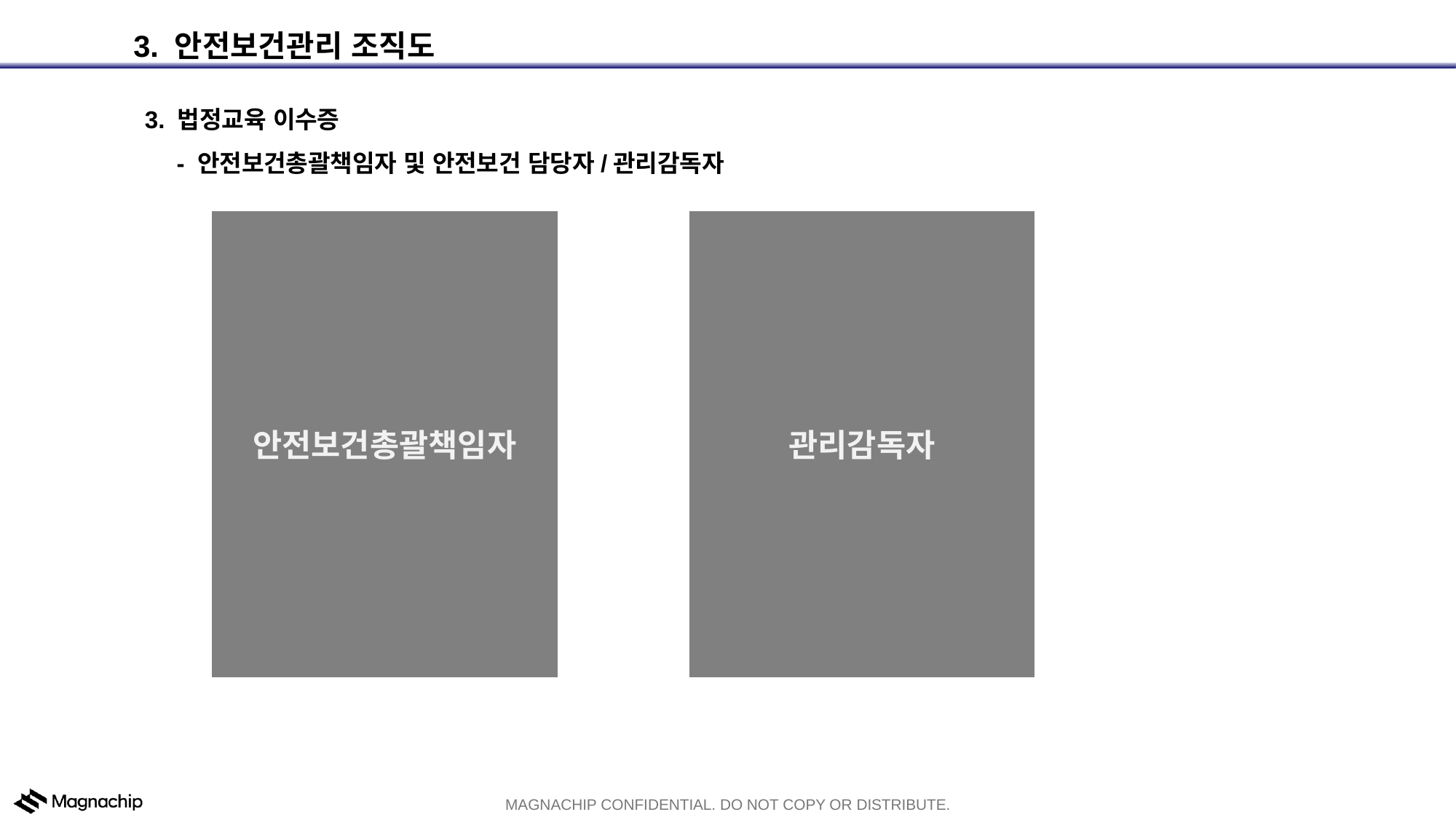

3. 안전보건관리 조직도
3. 법정교육 이수증
- 안전보건총괄책임자 및 안전보건 담당자/관리감독자
안전보건총괄책임자
관리감독자